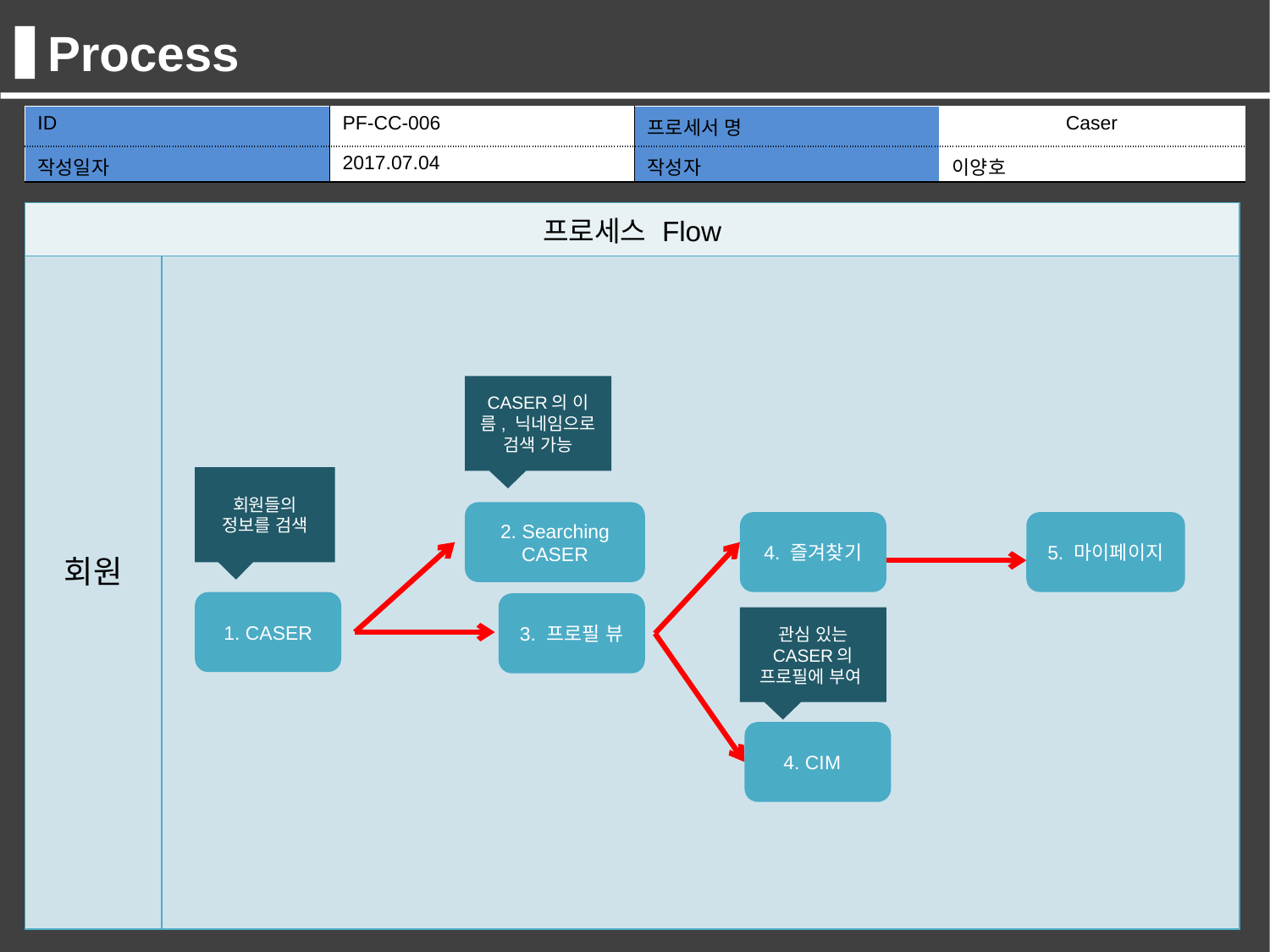

Process

| ID | PF-CC-006 | 프로세서 명 | Caser |
| --- | --- | --- | --- |
| 작성일자 | 2017.07.04 | 작성자 | 이양호 |
| 프로세스 Flow |  |
| --- | --- |
| 회원 |  |
CASER의 이름, 닉네임으로 검색 가능
회원들의 정보를 검색
2. Searching CASER
4. 즐겨찾기
5. 마이페이지
1. CASER
3. 프로필 뷰
관심 있는 CASER의 프로필에 부여
4. CIM